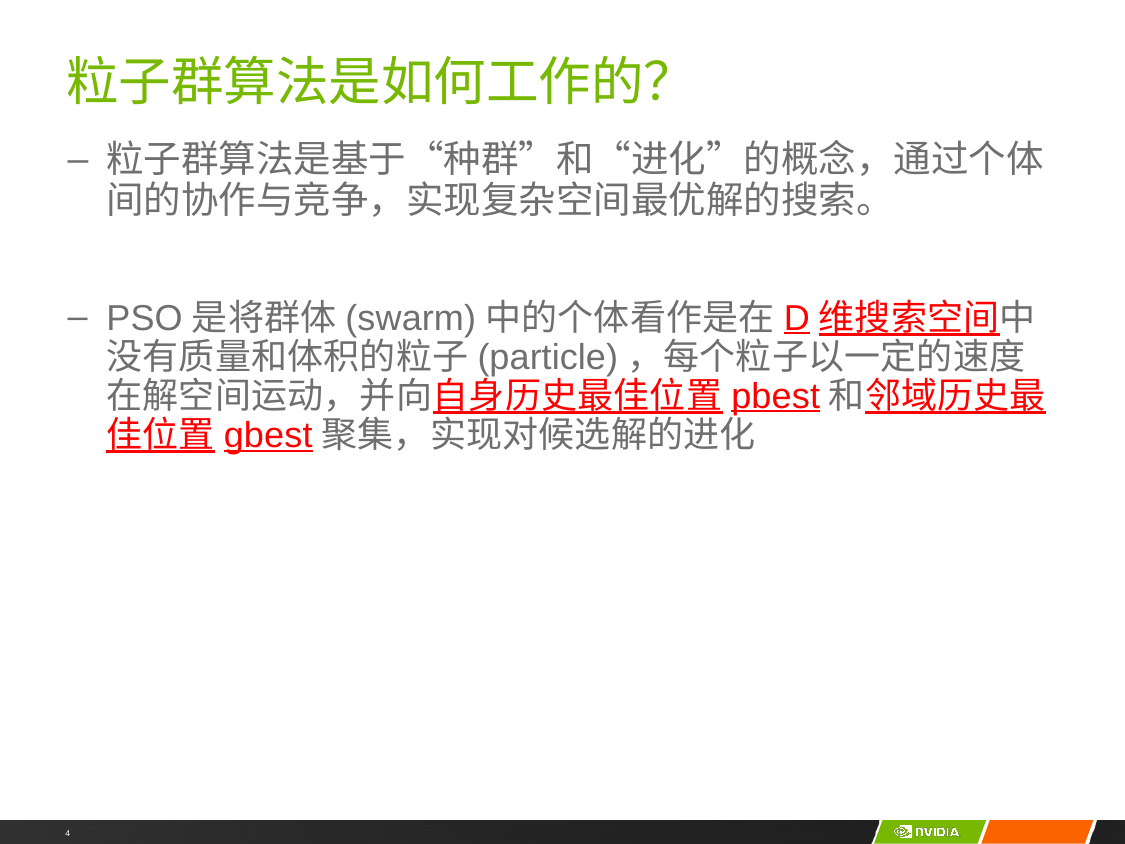

# 粒子群算法是如何工作的？
粒子群算法是基于“种群”和“进化”的概念，通过个体间的协作与竞争，实现复杂空间最优解的搜索。

PSO是将群体(swarm)中的个体看作是在D维搜索空间中没有质量和体积的粒子(particle)，每个粒子以一定的速度在解空间运动，并向自身历史最佳位置pbest和邻域历史最佳位置gbest聚集，实现对候选解的进化
4